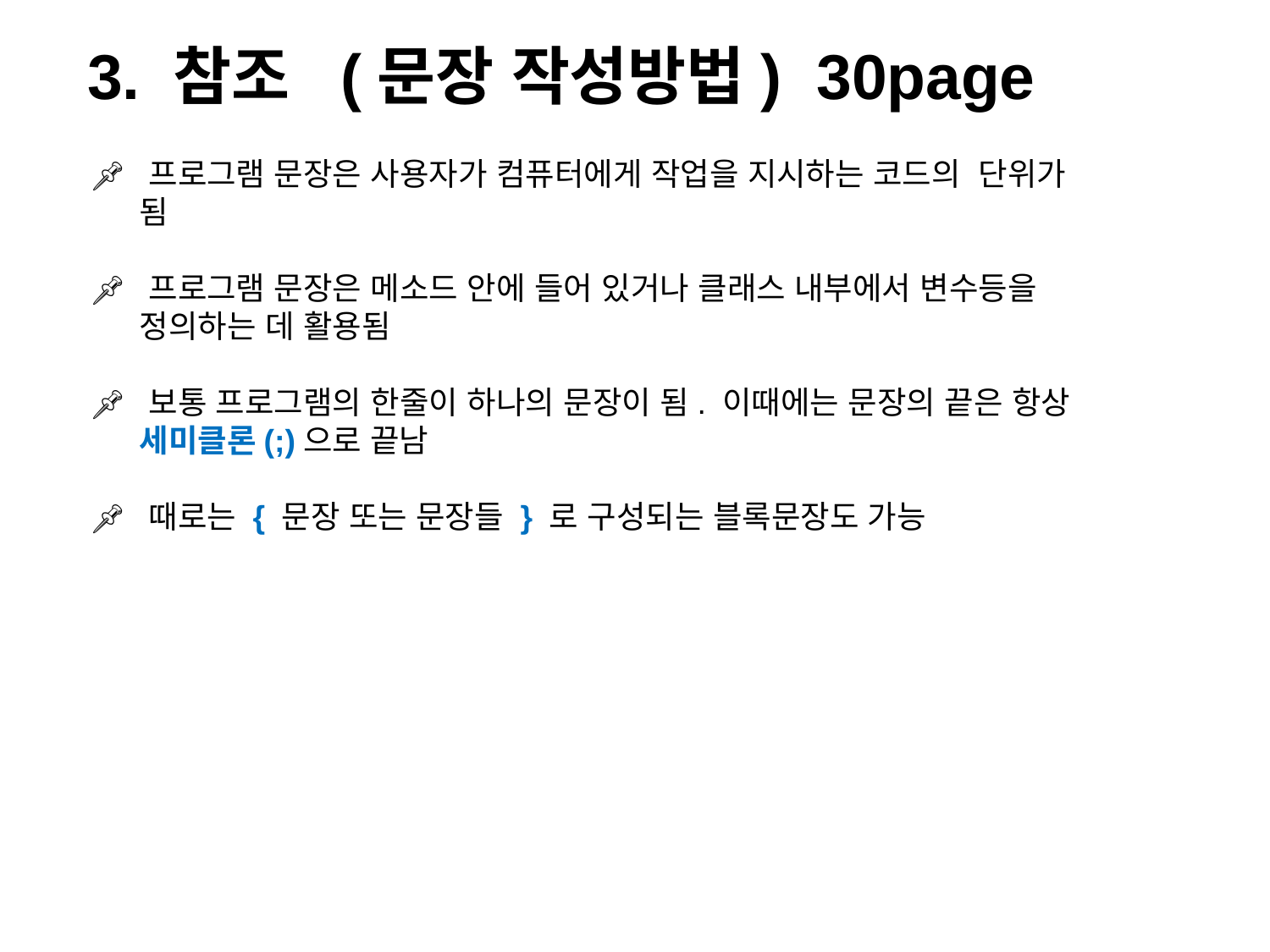

3. 참조  (문장 작성방법)  30page
📌  프로그램 문장은 사용자가 컴퓨터에게 작업을 지시하는 코드의  단위가 됨

📌  프로그램 문장은 메소드 안에 들어 있거나 클래스 내부에서 변수등을 정의하는 데 활용됨

📌  보통 프로그램의 한줄이 하나의 문장이 됨. 이때에는 문장의 끝은 항상 세미클론(;)으로 끝남

📌  때로는 { 문장 또는 문장들 } 로 구성되는 블록문장도 가능